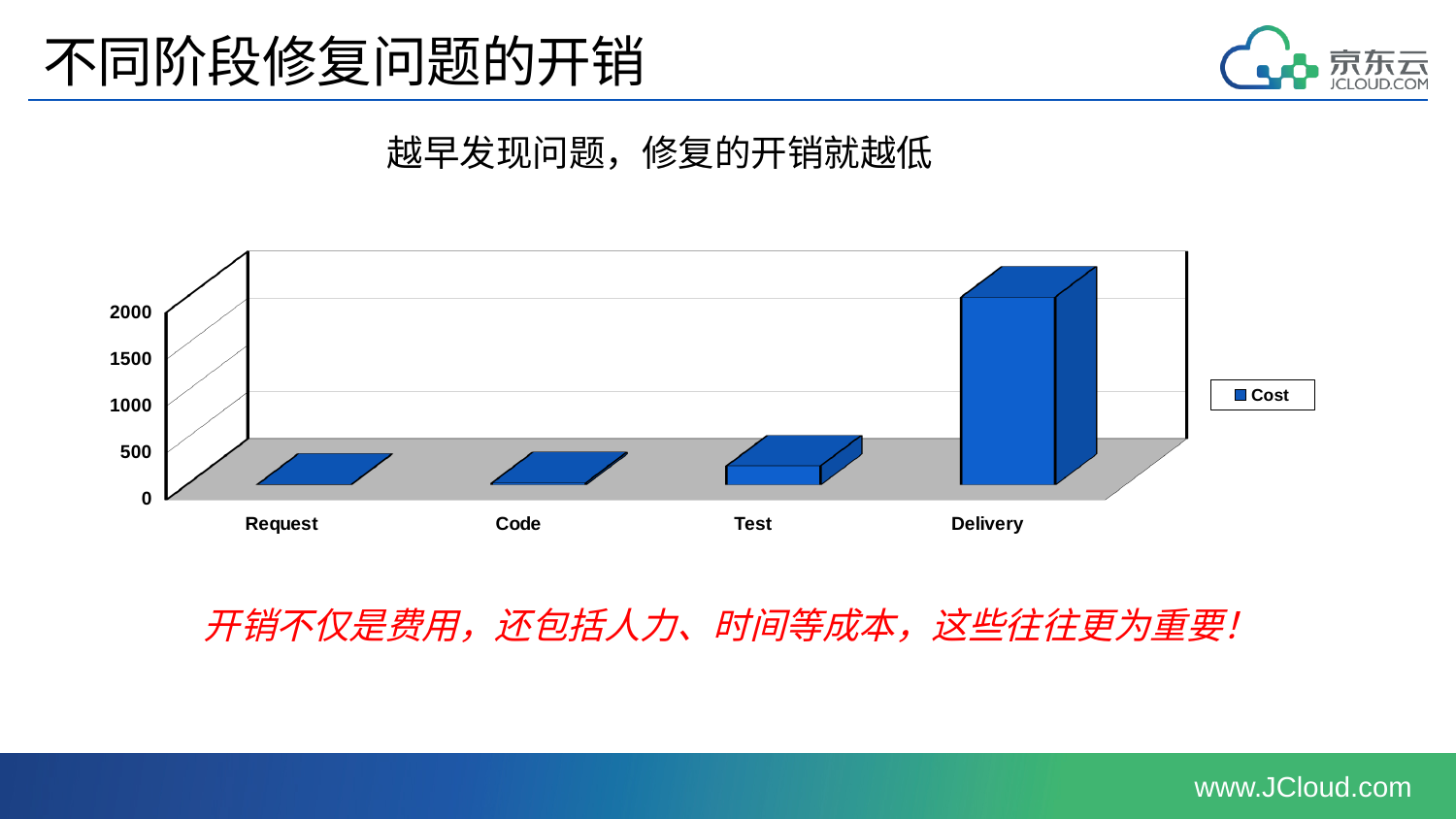

# 不同阶段修复问题的开销
越早发现问题，修复的开销就越低

[unsupported chart]

开销不仅是费用，还包括人力、时间等成本，这些往往更为重要！